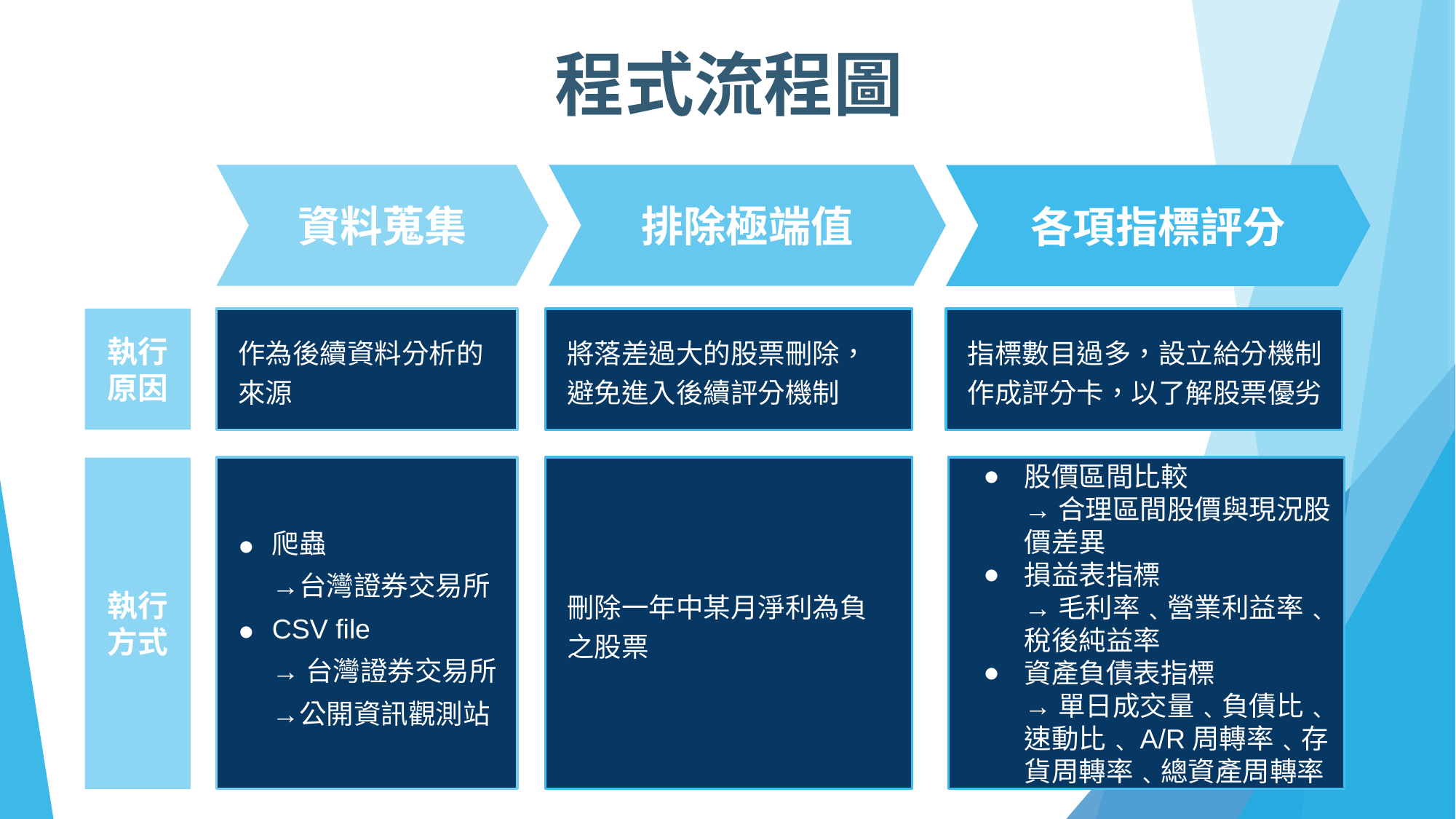

程式流程圖
資料蒐集
排除極端值
各項指標評分
執行原因
作為後續資料分析的來源
將落差過大的股票刪除，避免進入後續評分機制
指標數目過多，設立給分機制作成評分卡，以了解股票優劣
刪除一年中某月淨利為負之股票
股價區間比較
→合理區間股價與現況股價差異
損益表指標
→毛利率﹑營業利益率﹑稅後純益率
資產負債表指標
→單日成交量﹑負債比﹑速動比﹑A/R周轉率﹑存貨周轉率﹑總資產周轉率
爬蟲
→台灣證券交易所
CSV file
→台灣證券交易所→公開資訊觀測站
執行方式